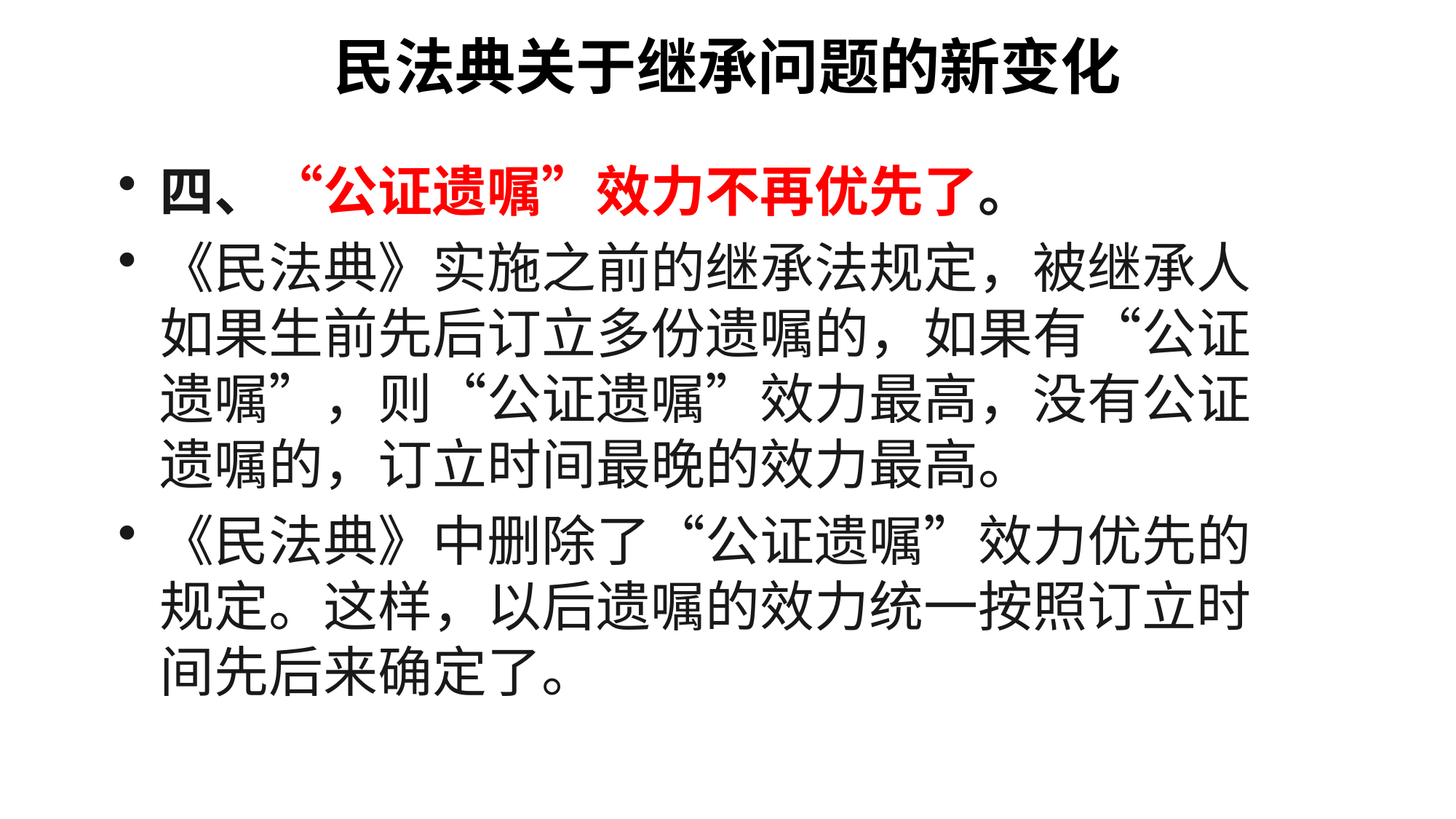

# 民法典关于继承问题的新变化
四、“公证遗嘱”效力不再优先了。
《民法典》实施之前的继承法规定，被继承人如果生前先后订立多份遗嘱的，如果有“公证遗嘱”，则“公证遗嘱”效力最高，没有公证遗嘱的，订立时间最晚的效力最高。
《民法典》中删除了“公证遗嘱”效力优先的规定。这样，以后遗嘱的效力统一按照订立时间先后来确定了。